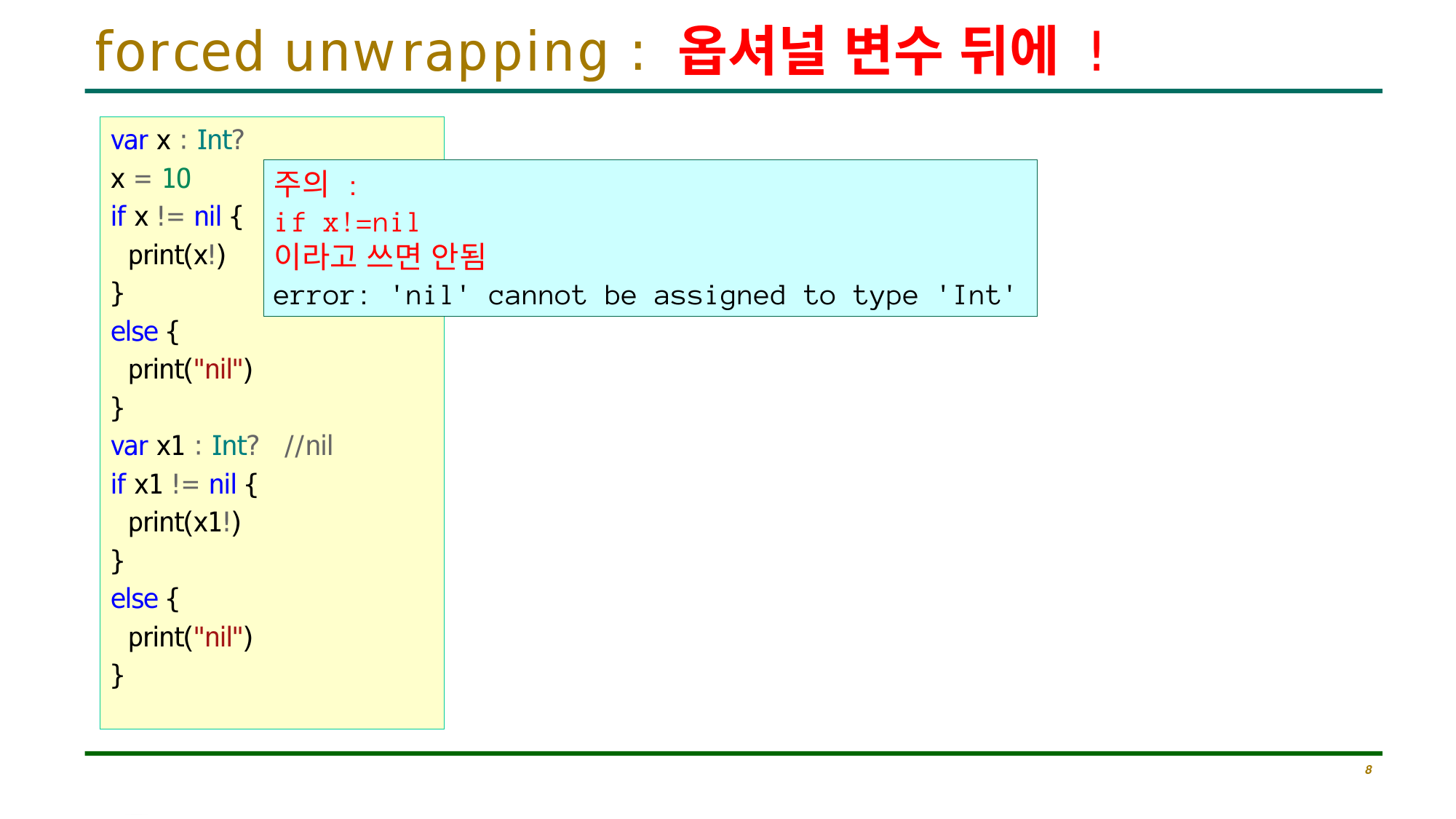

# forced unwrapping : 옵셔널 변수 뒤에 !
var x : Int?
x = 10
if x != nil {
  print(x!)
}
else {
  print("nil")
}
var x1 : Int?   //nil
if x1 != nil {
  print(x1!)
}
else {
  print("nil")
}

주의 :
if x!=nil
이라고 쓰면 안됨
error: 'nil' cannot be assigned to type 'Int'